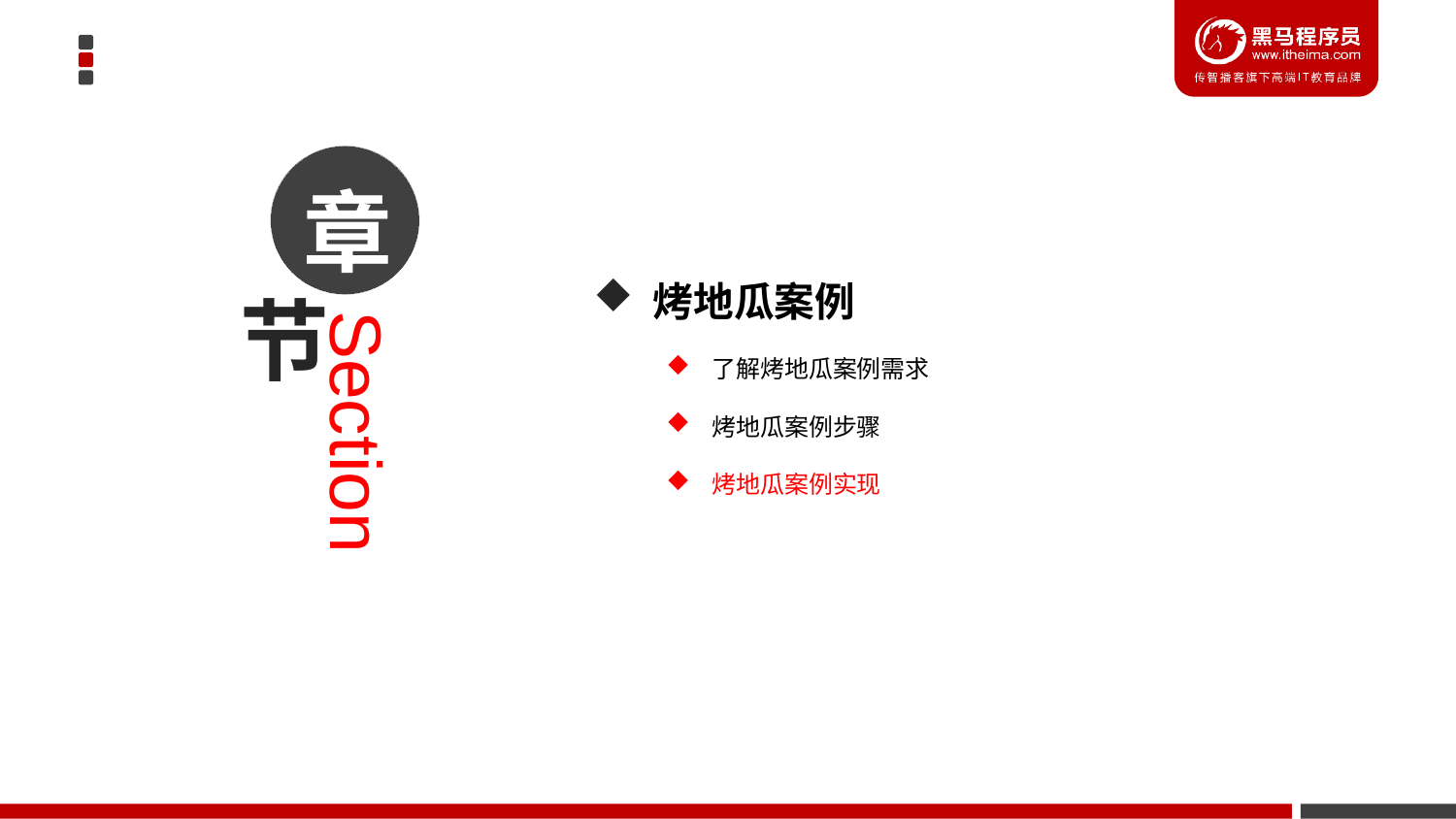

章
 烤地瓜案例
了解烤地瓜案例需求
烤地瓜案例步骤
烤地瓜案例实现
节
Section